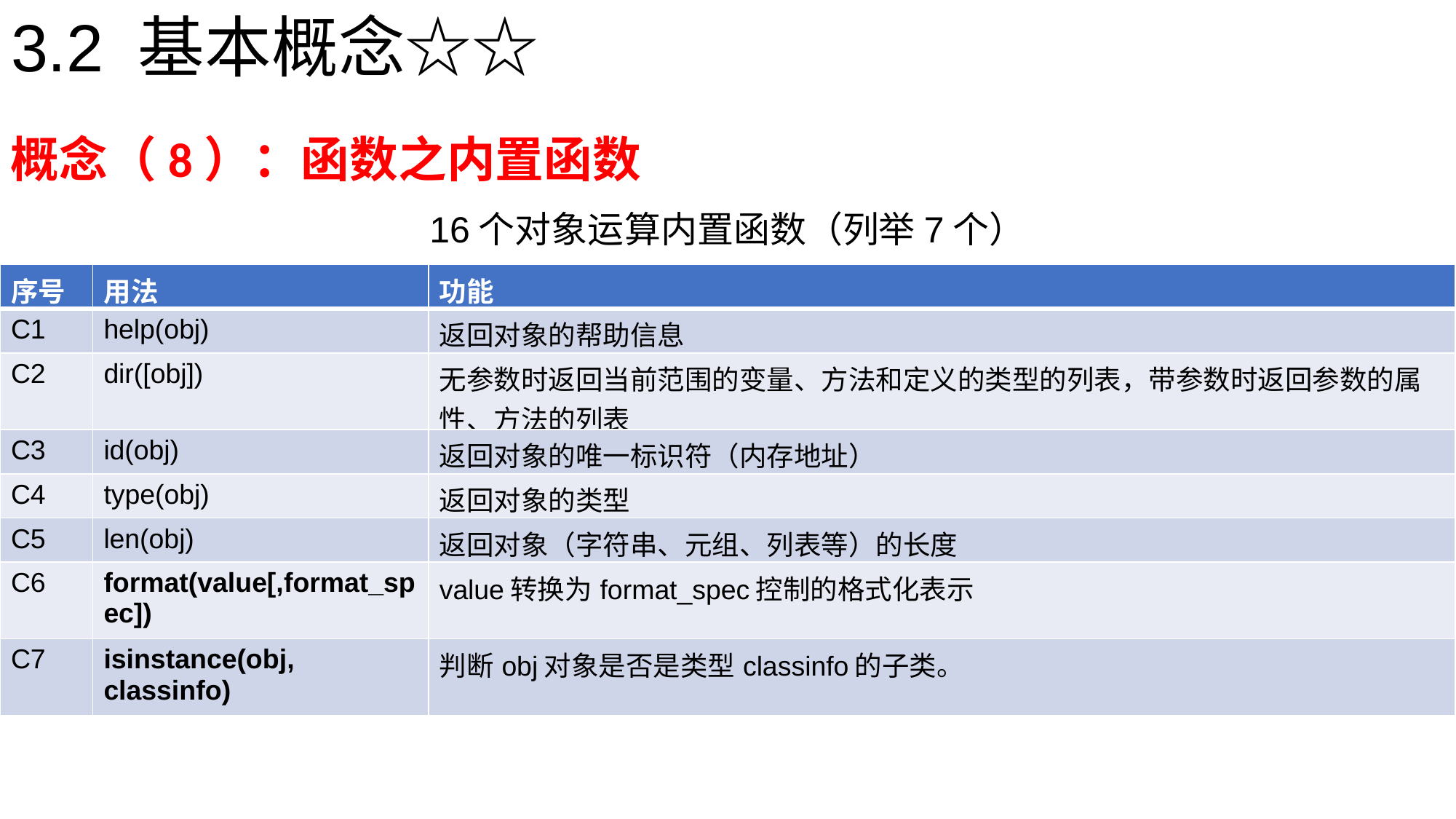

# 3.2 基本概念☆☆
概念（8）：函数之内置函数
16个对象运算内置函数（列举7个）
| 序号 | 用法 | 功能 |
| --- | --- | --- |
| C1 | help(obj) | 返回对象的帮助信息 |
| C2 | dir([obj]) | 无参数时返回当前范围的变量、方法和定义的类型的列表，带参数时返回参数的属性、方法的列表 |
| C3 | id(obj) | 返回对象的唯一标识符（内存地址） |
| C4 | type(obj) | 返回对象的类型 |
| C5 | len(obj) | 返回对象（字符串、元组、列表等）的长度 |
| C6 | format(value[,format\_spec]) | value转换为format\_spec控制的格式化表示 |
| C7 | isinstance(obj, classinfo) | 判断obj对象是否是类型classinfo的子类。 |